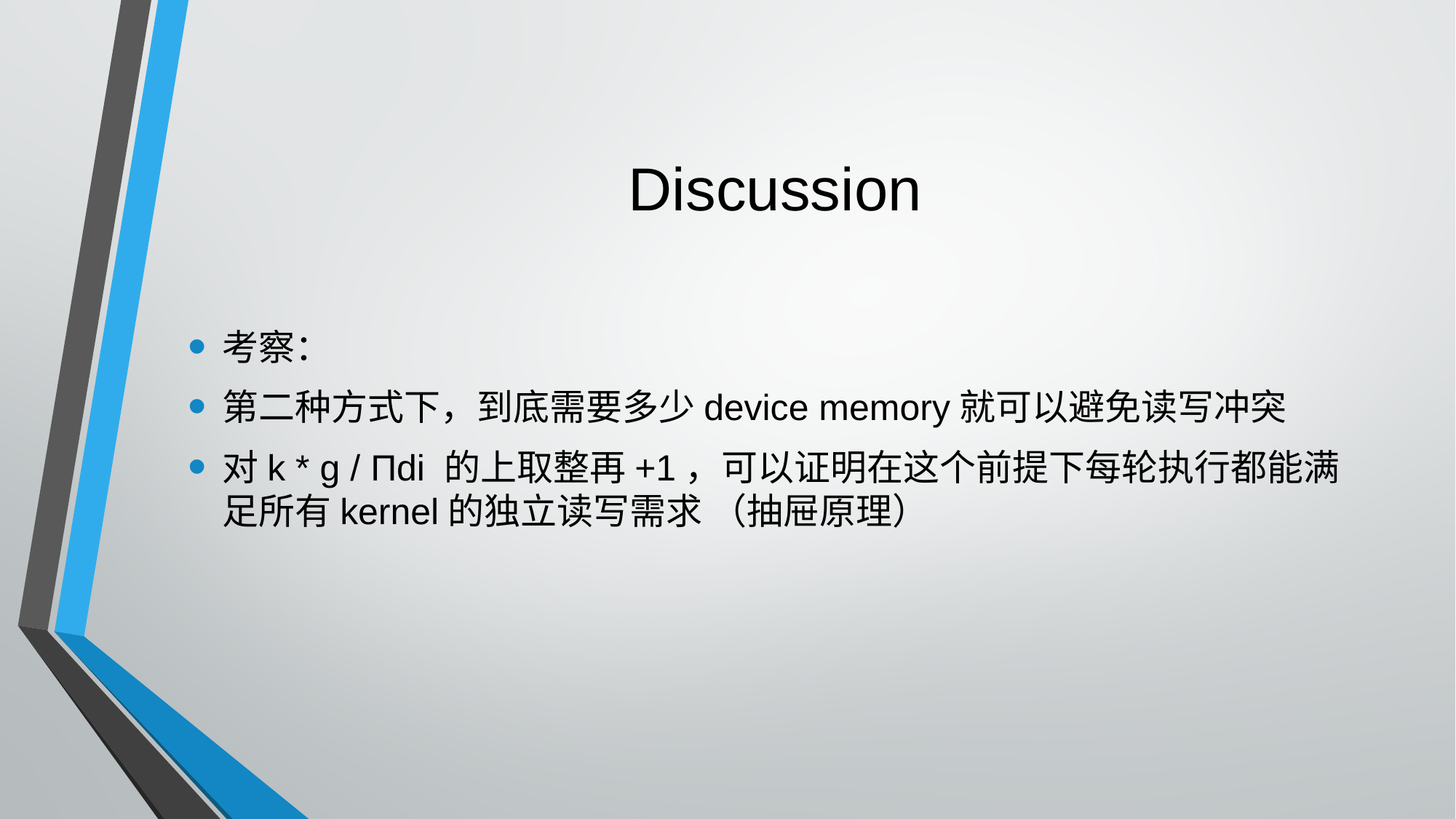

# Discussion
考察：
第二种方式下，到底需要多少device memory就可以避免读写冲突
对k * g / Πdi 的上取整再+1，可以证明在这个前提下每轮执行都能满足所有kernel的独立读写需求 （抽屉原理）